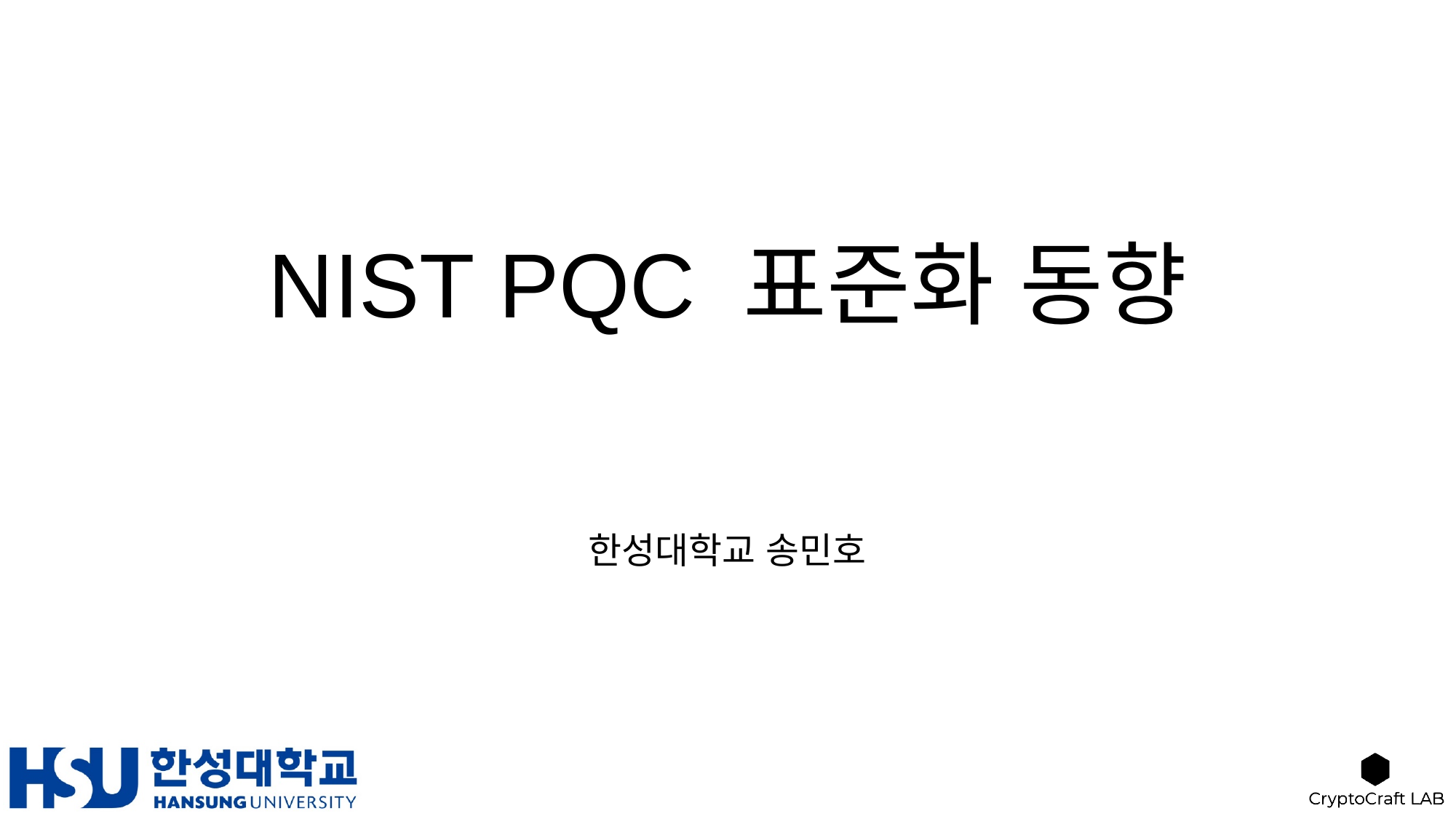

# NIST PQC 표준화 동향
한성대학교 송민호